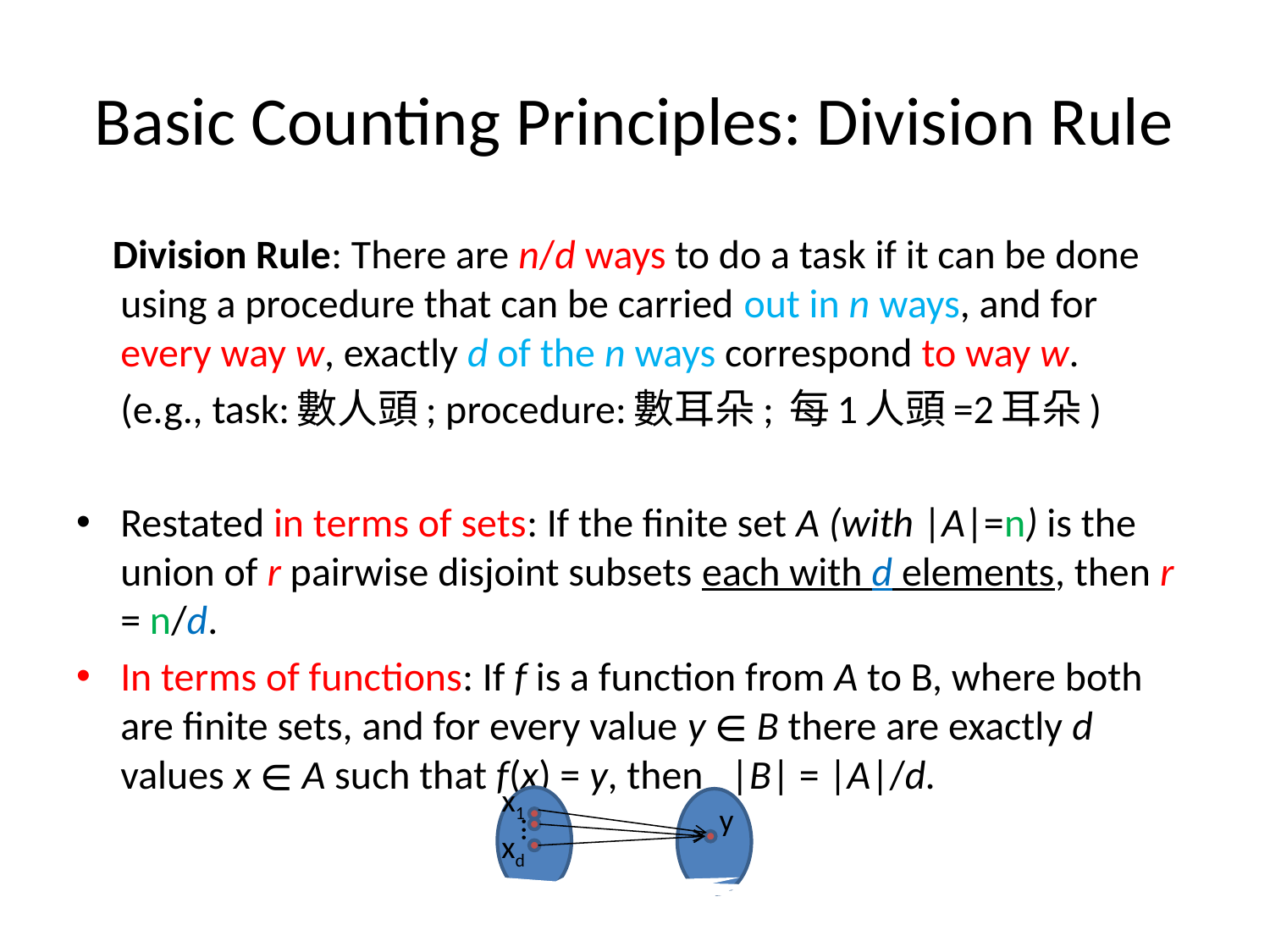

# Basic Counting Principles: Division Rule
    Division Rule: There are n/d ways to do a task if it can be done using a procedure that can be carried out in n ways, and for every way w, exactly d of the n ways correspond to way w.
	(e.g., task:數人頭; procedure:數耳朵; 每1人頭=2耳朵)

Restated in terms of sets: If the finite set A (with |A|=n) is the union of r pairwise disjoint subsets each with d elements, then r = n/d.
In terms of functions: If f is a function from A to B, where both are finite sets, and for every value y ∈ B there are exactly d values x ∈ A such that f(x) = y, then   |B| = |A|/d.

x1

y

...

xd